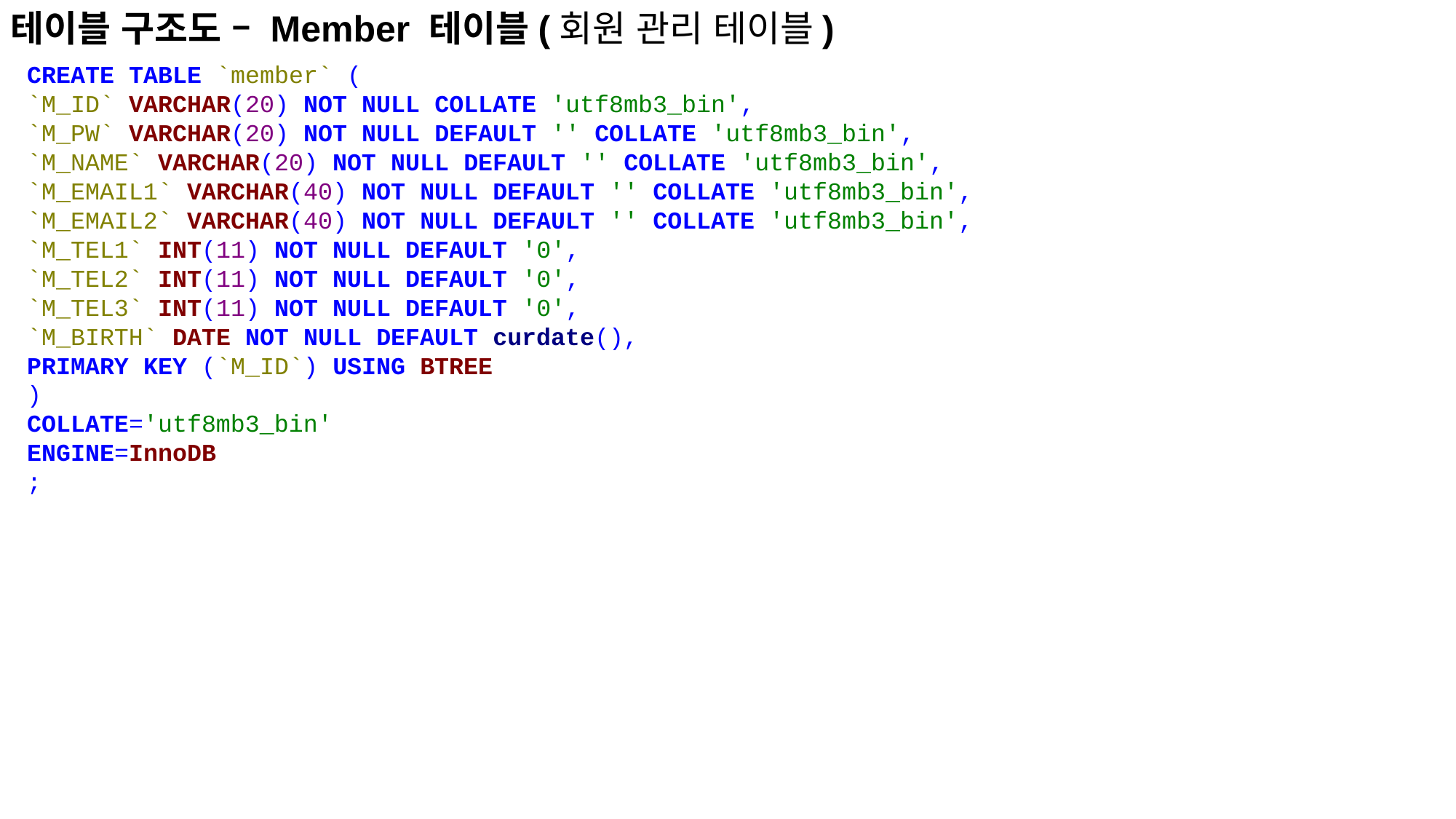

테이블 구조도 – Member 테이블(회원 관리 테이블)
CREATE TABLE `member` (
`M_ID` VARCHAR(20) NOT NULL COLLATE 'utf8mb3_bin',
`M_PW` VARCHAR(20) NOT NULL DEFAULT '' COLLATE 'utf8mb3_bin',
`M_NAME` VARCHAR(20) NOT NULL DEFAULT '' COLLATE 'utf8mb3_bin',
`M_EMAIL1` VARCHAR(40) NOT NULL DEFAULT '' COLLATE 'utf8mb3_bin',
`M_EMAIL2` VARCHAR(40) NOT NULL DEFAULT '' COLLATE 'utf8mb3_bin',
`M_TEL1` INT(11) NOT NULL DEFAULT '0',
`M_TEL2` INT(11) NOT NULL DEFAULT '0',
`M_TEL3` INT(11) NOT NULL DEFAULT '0',
`M_BIRTH` DATE NOT NULL DEFAULT curdate(),
PRIMARY KEY (`M_ID`) USING BTREE
)
COLLATE='utf8mb3_bin'
ENGINE=InnoDB
;